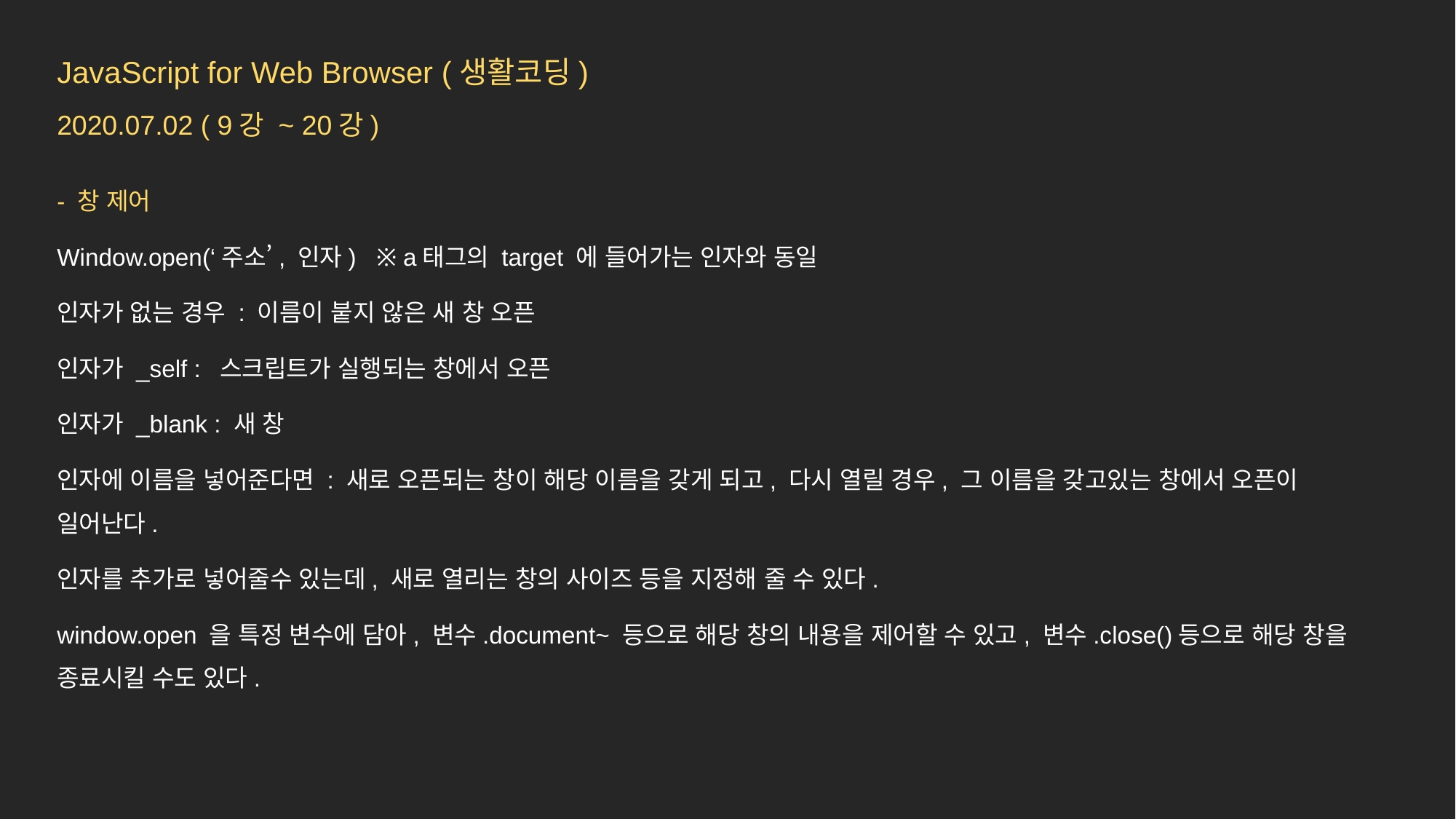

JavaScript for Web Browser (생활코딩)

2020.07.02 ( 9강 ~ 20강)
- 창 제어
Window.open(‘주소’, 인자)   ※ a태그의 target 에 들어가는 인자와 동일
인자가 없는 경우 : 이름이 붙지 않은 새 창 오픈
인자가 _self :  스크립트가 실행되는 창에서 오픈
인자가 _blank : 새 창
인자에 이름을 넣어준다면 : 새로 오픈되는 창이 해당 이름을 갖게 되고, 다시 열릴 경우, 그 이름을 갖고있는 창에서 오픈이 일어난다.
인자를 추가로 넣어줄수 있는데, 새로 열리는 창의 사이즈 등을 지정해 줄 수 있다.
window.open 을 특정 변수에 담아, 변수.document~ 등으로 해당 창의 내용을 제어할 수 있고, 변수.close()등으로 해당 창을 종료시킬 수도 있다.